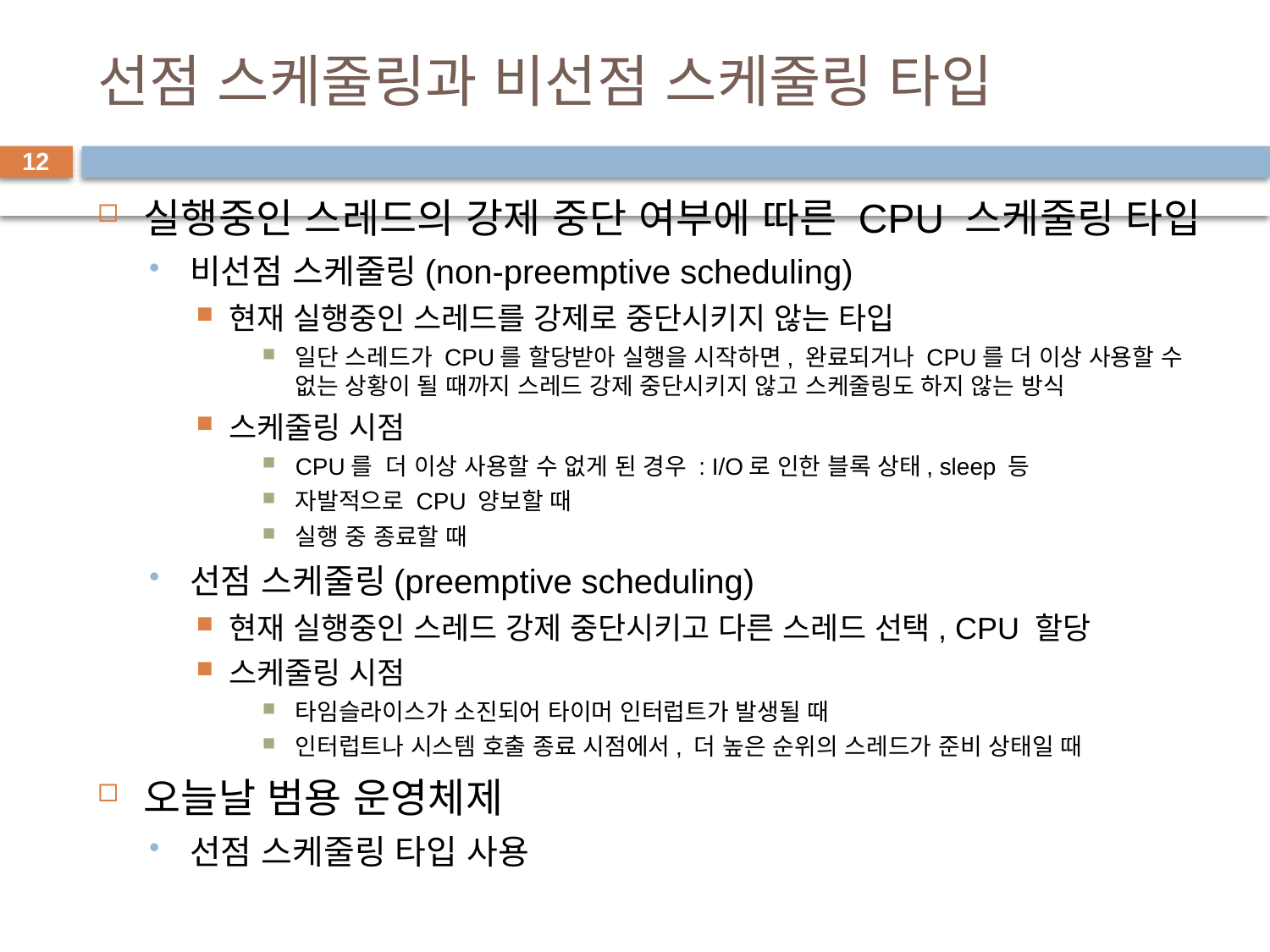

# 선점 스케줄링과 비선점 스케줄링 타입
12
실행중인 스레드의 강제 중단 여부에 따른 CPU 스케줄링 타입
비선점 스케줄링(non-preemptive scheduling)
현재 실행중인 스레드를 강제로 중단시키지 않는 타입
일단 스레드가 CPU를 할당받아 실행을 시작하면, 완료되거나 CPU를 더 이상 사용할 수 없는 상황이 될 때까지 스레드 강제 중단시키지 않고 스케줄링도 하지 않는 방식
스케줄링 시점
CPU를  더 이상 사용할 수 없게 된 경우 : I/O로 인한 블록 상태, sleep 등
자발적으로 CPU 양보할 때
실행 중 종료할 때
선점 스케줄링(preemptive scheduling)
현재 실행중인 스레드 강제 중단시키고 다른 스레드 선택, CPU 할당
스케줄링 시점
타임슬라이스가 소진되어 타이머 인터럽트가 발생될 때
인터럽트나 시스템 호출 종료 시점에서, 더 높은 순위의 스레드가 준비 상태일 때
오늘날 범용 운영체제
선점 스케줄링 타입 사용